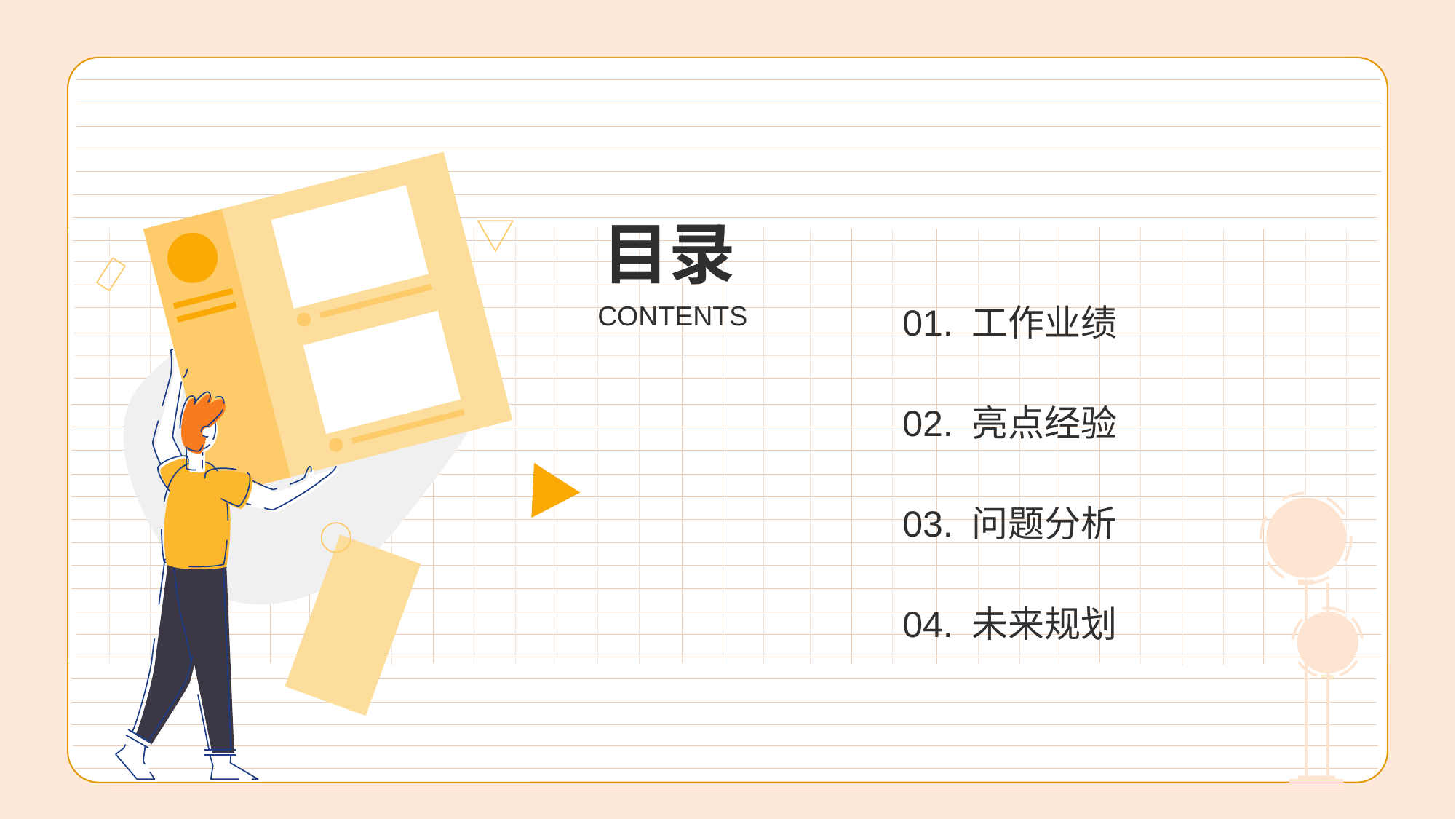

01. 工作业绩
02. 亮点经验
03. 问题分析
04. 未来规划